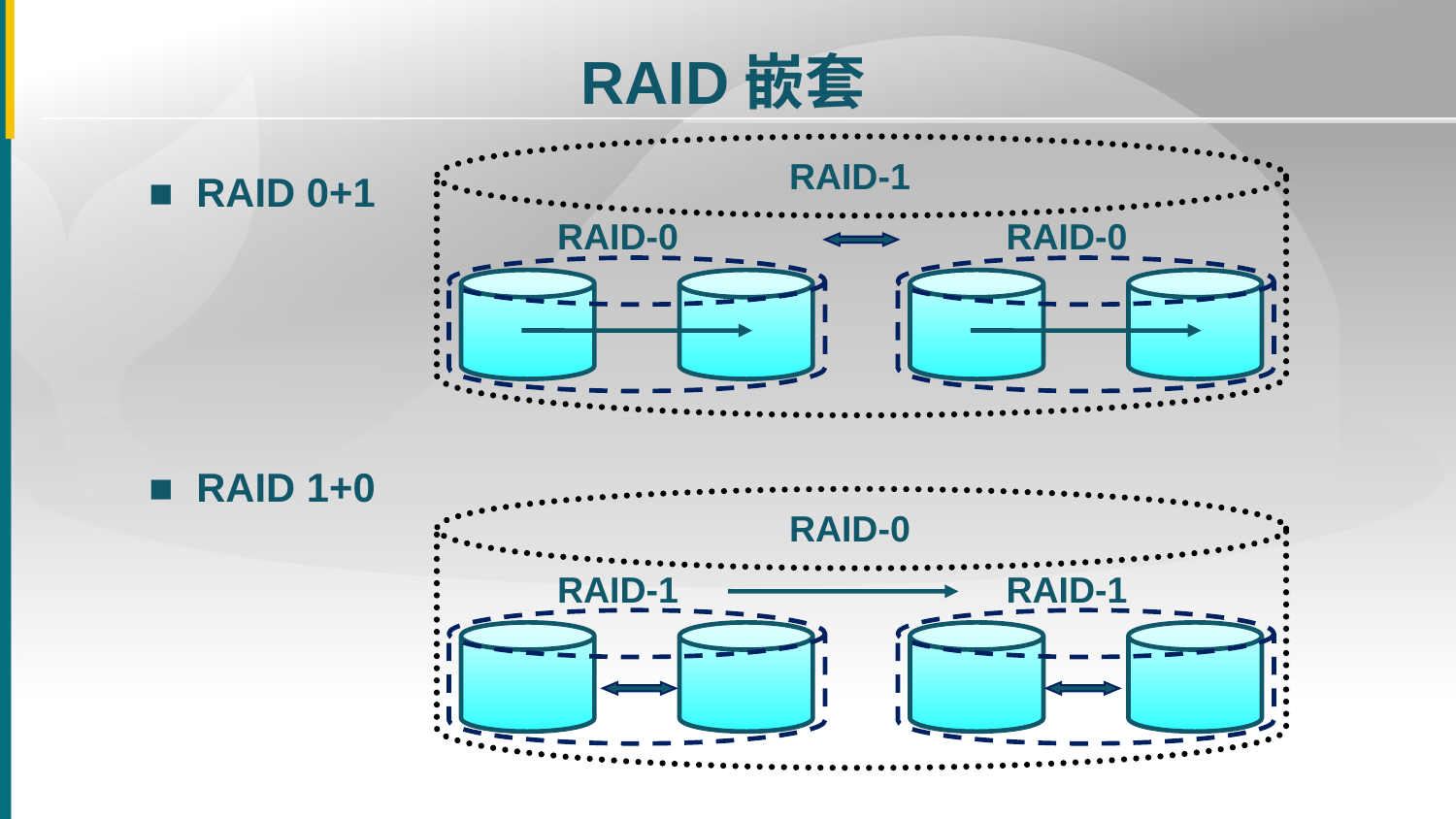

RAID嵌套

RAID-1

■
RAID 0+1
RAID-0
RAID-0

■
RAID 1+0

RAID-0

RAID-1
RAID-1